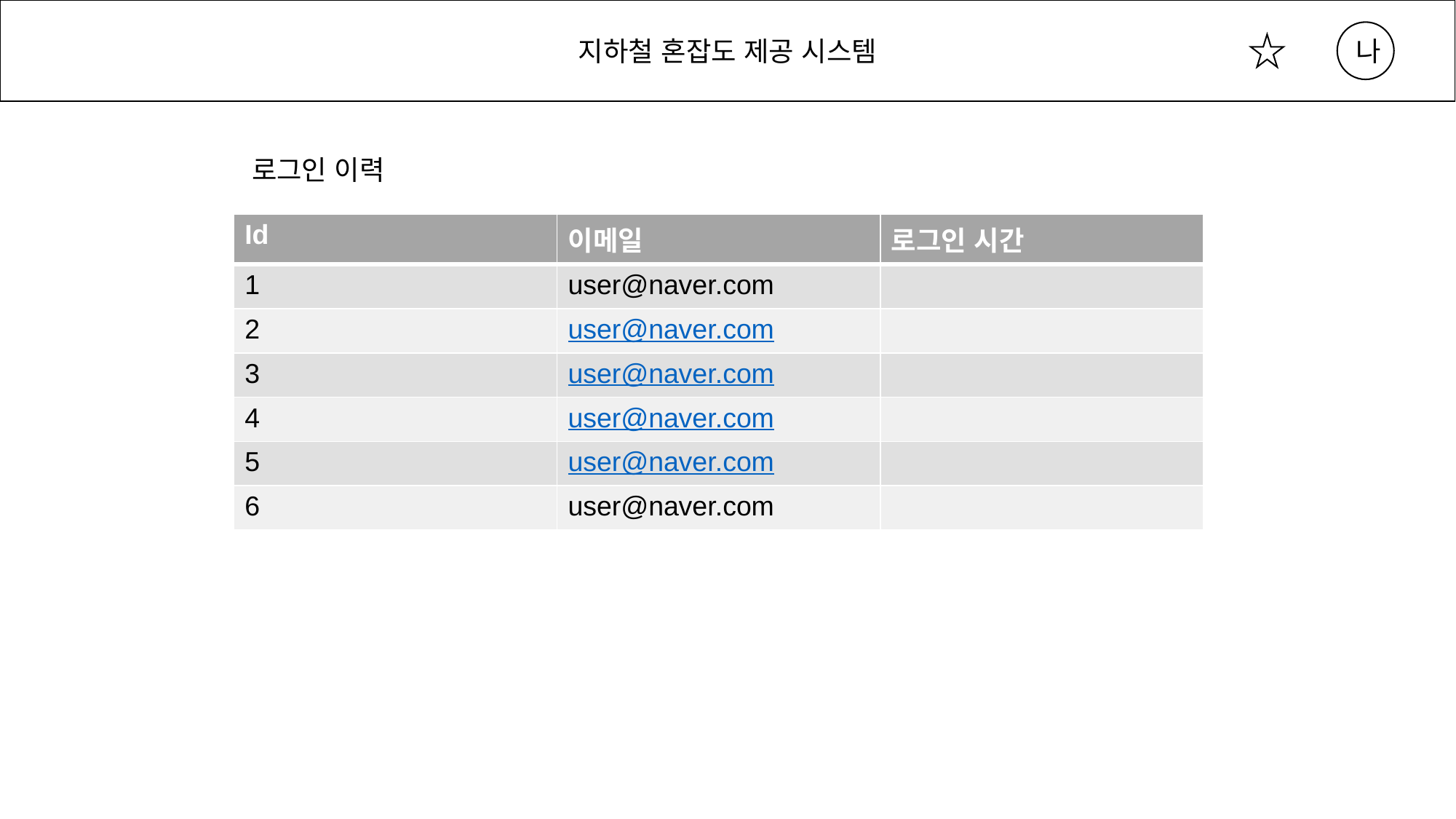

로그인 이력
| Id | 이메일 | 로그인 시간 |
| --- | --- | --- |
| 1 | user@naver.com |  |
| 2 | user@naver.com |  |
| 3 | user@naver.com |  |
| 4 | user@naver.com |  |
| 5 | user@naver.com |  |
| 6 | user@naver.com |  |